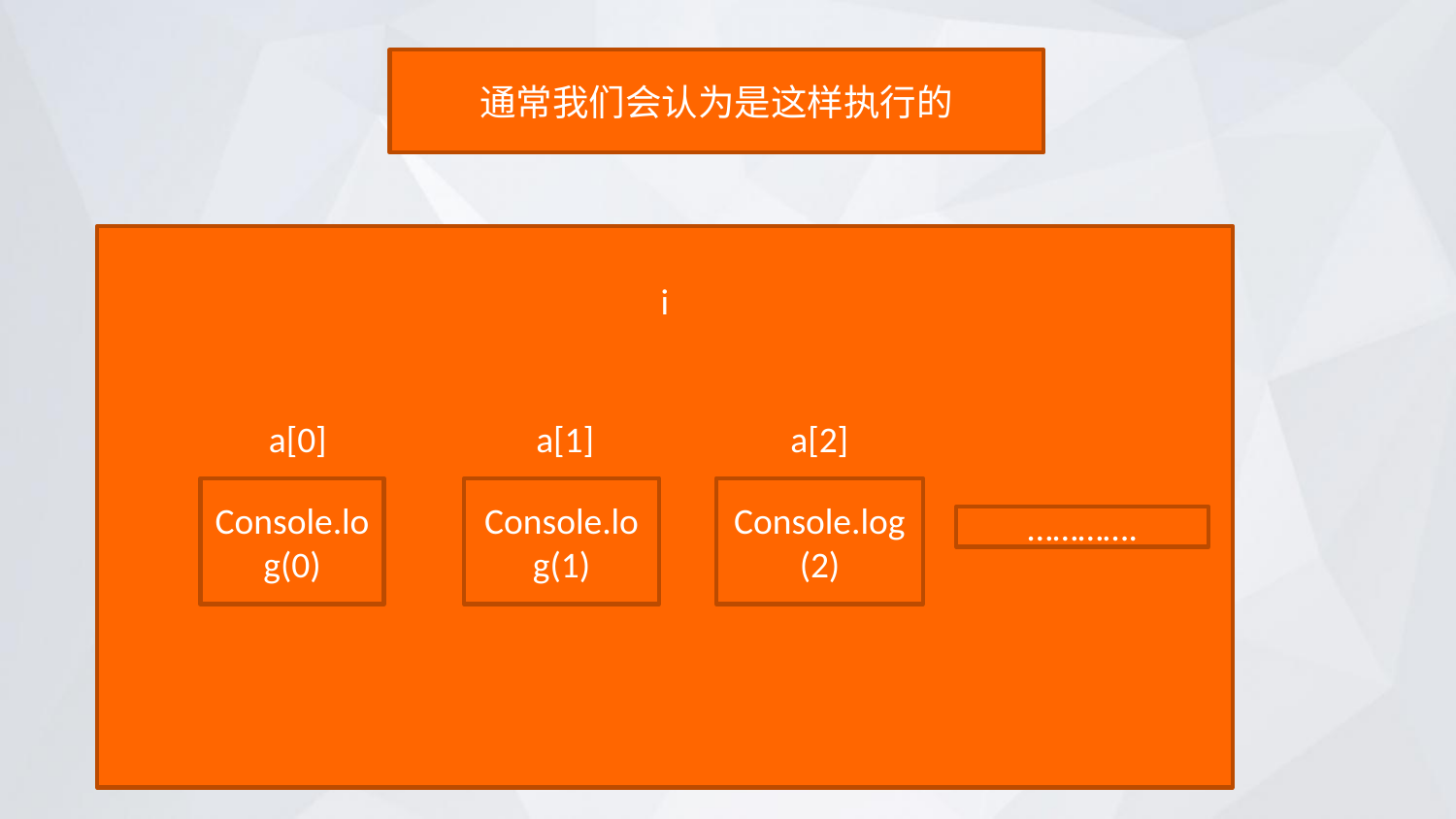

通常我们会认为是这样执行的

i
a[0]
a[1]
a[2]
Console.log(0)

Console.log(1)

Console.log(2)

………….